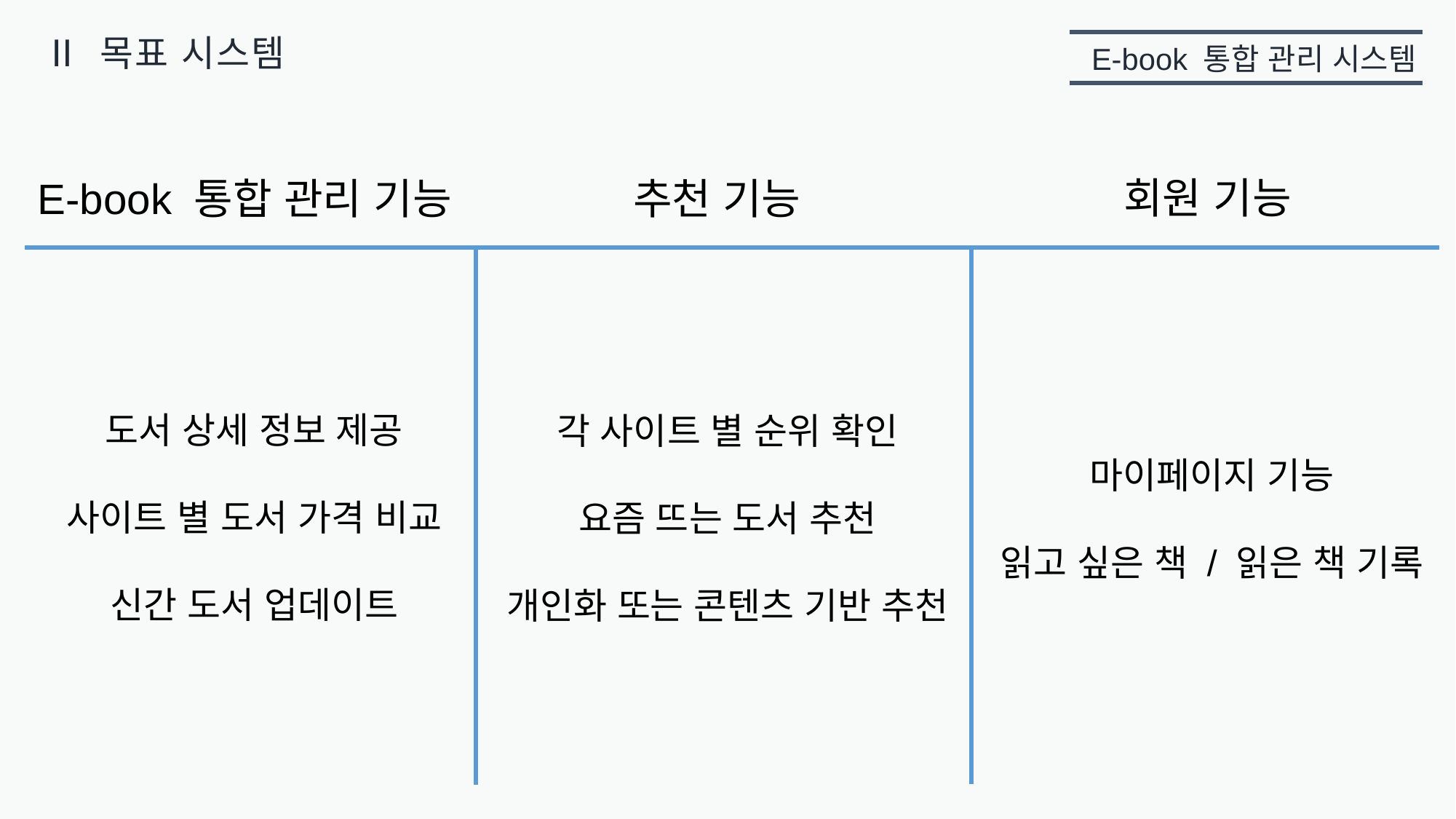

Ⅱ 목표 시스템
E-book 통합 관리 시스템
회원 기능
E-book 통합 관리 기능
추천 기능
도서 상세 정보 제공
사이트 별 도서 가격 비교
신간 도서 업데이트
각 사이트 별 순위 확인
요즘 뜨는 도서 추천
개인화 또는 콘텐츠 기반 추천
마이페이지 기능
읽고 싶은 책 / 읽은 책 기록